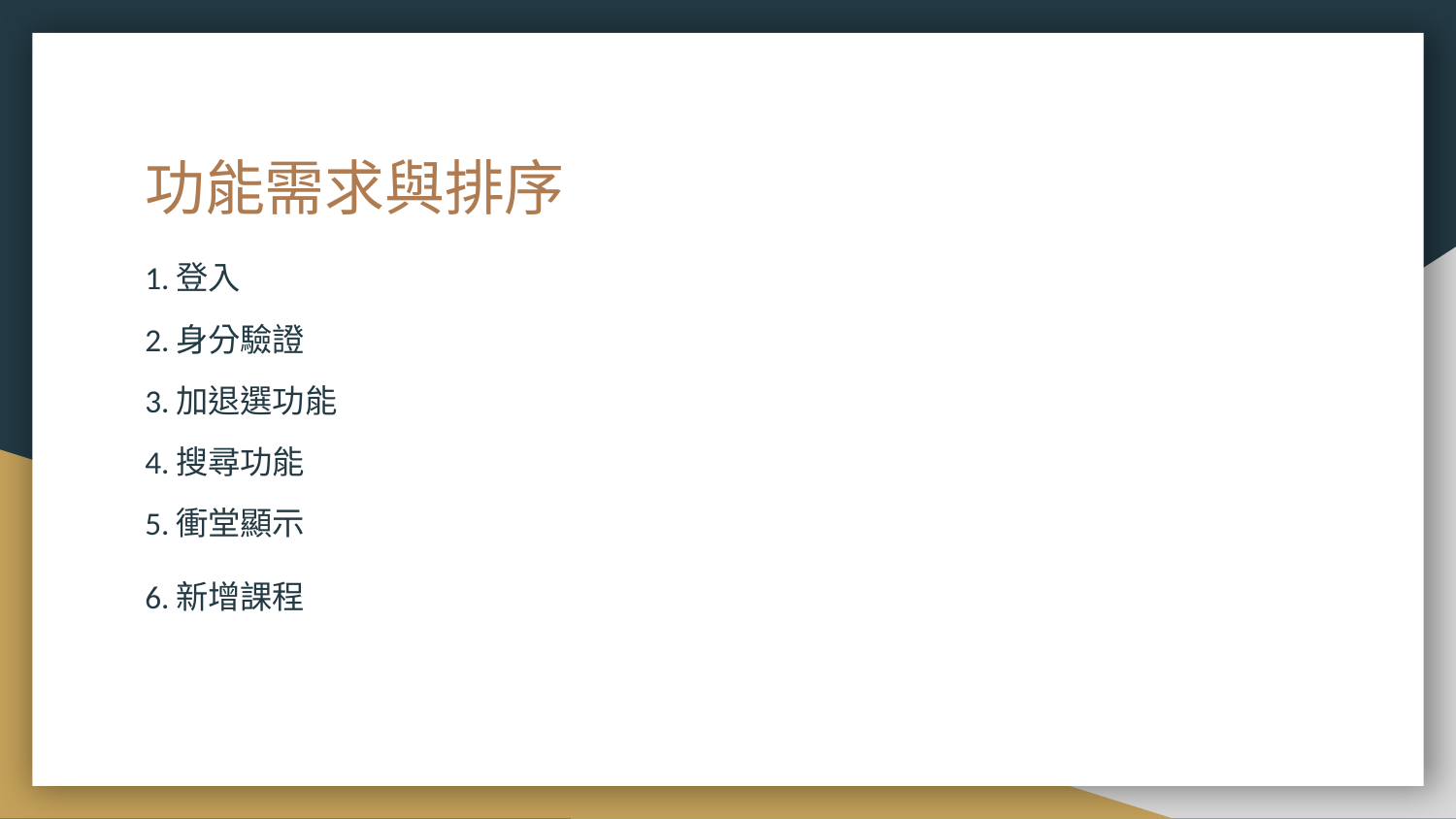

# 功能需求與排序
1.登入
2.身分驗證
3.加退選功能
4.搜尋功能
5.衝堂顯示
6.新增課程